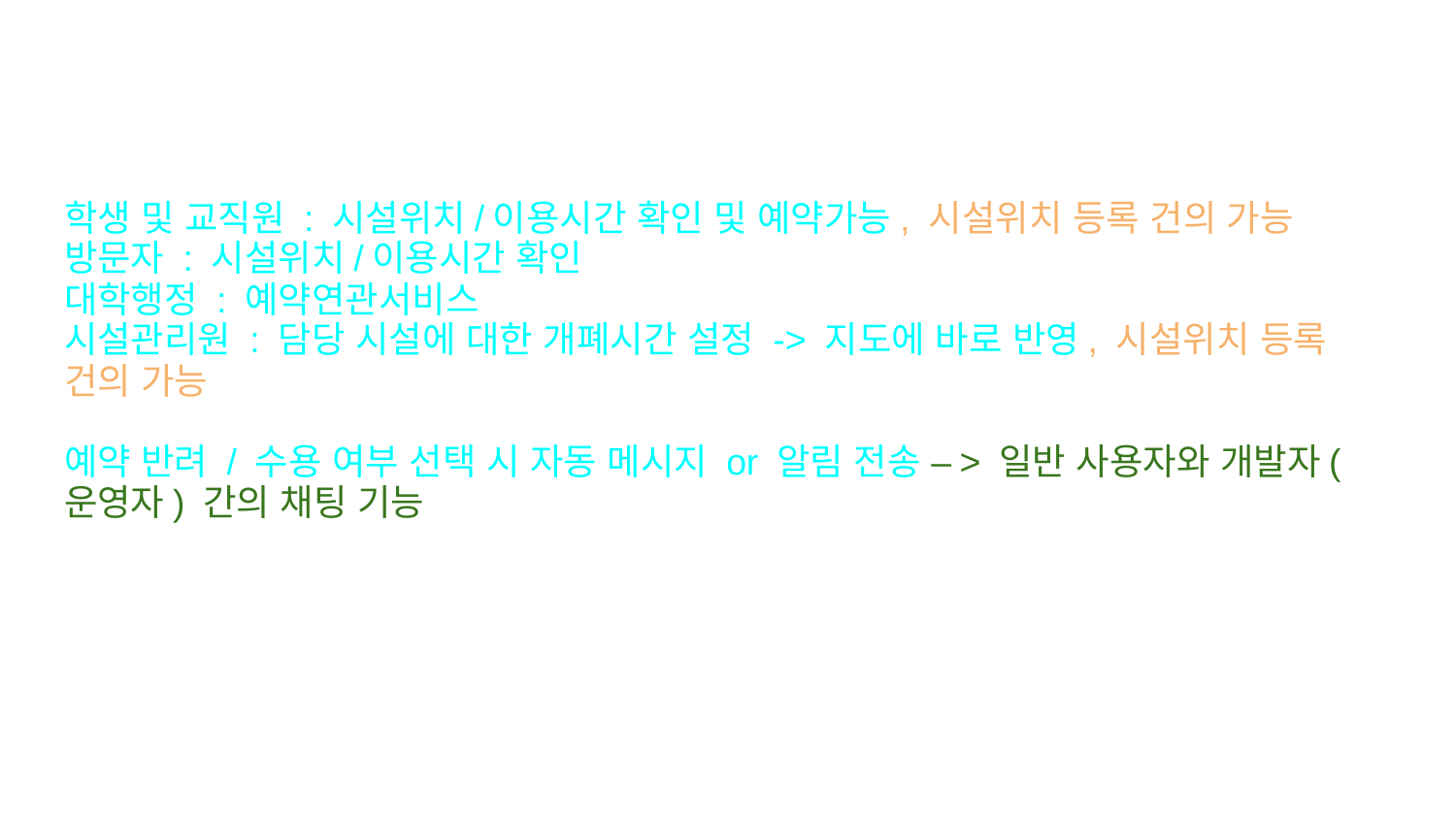

#
학생 및 교직원 : 시설위치/이용시간 확인 및 예약가능, 시설위치 등록 건의 가능
방문자 : 시설위치/이용시간 확인
대학행정 : 예약연관서비스
시설관리원 : 담당 시설에 대한 개폐시간 설정 -> 지도에 바로 반영, 시설위치 등록 건의 가능

예약 반려 / 수용 여부 선택 시 자동 메시지 or 알림 전송 –> 일반 사용자와 개발자(운영자) 간의 채팅 기능